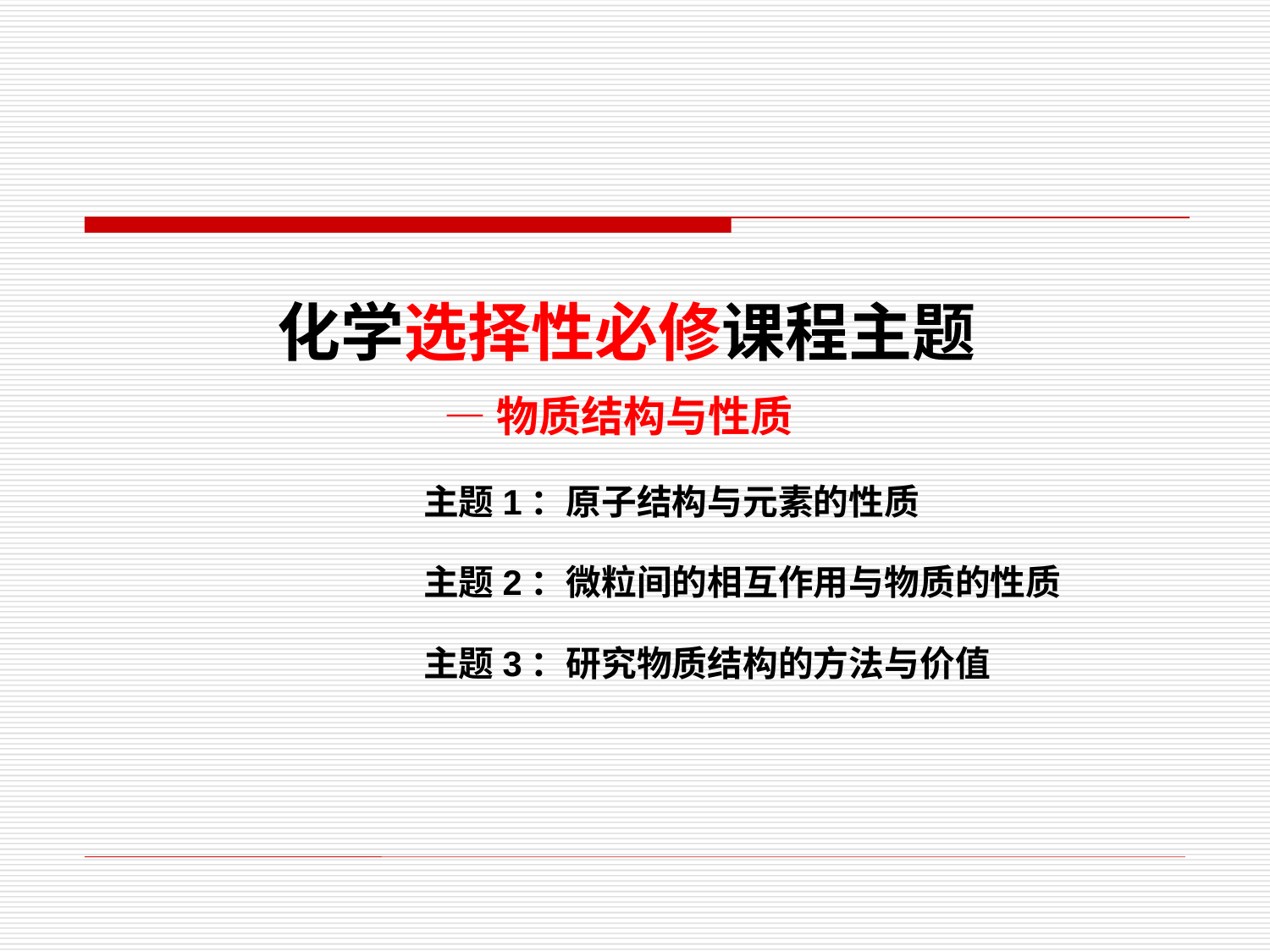

化学选择性必修课程主题
      —物质结构与性质
主题1：原子结构与元素的性质
主题2：微粒间的相互作用与物质的性质
主题3：研究物质结构的方法与价值